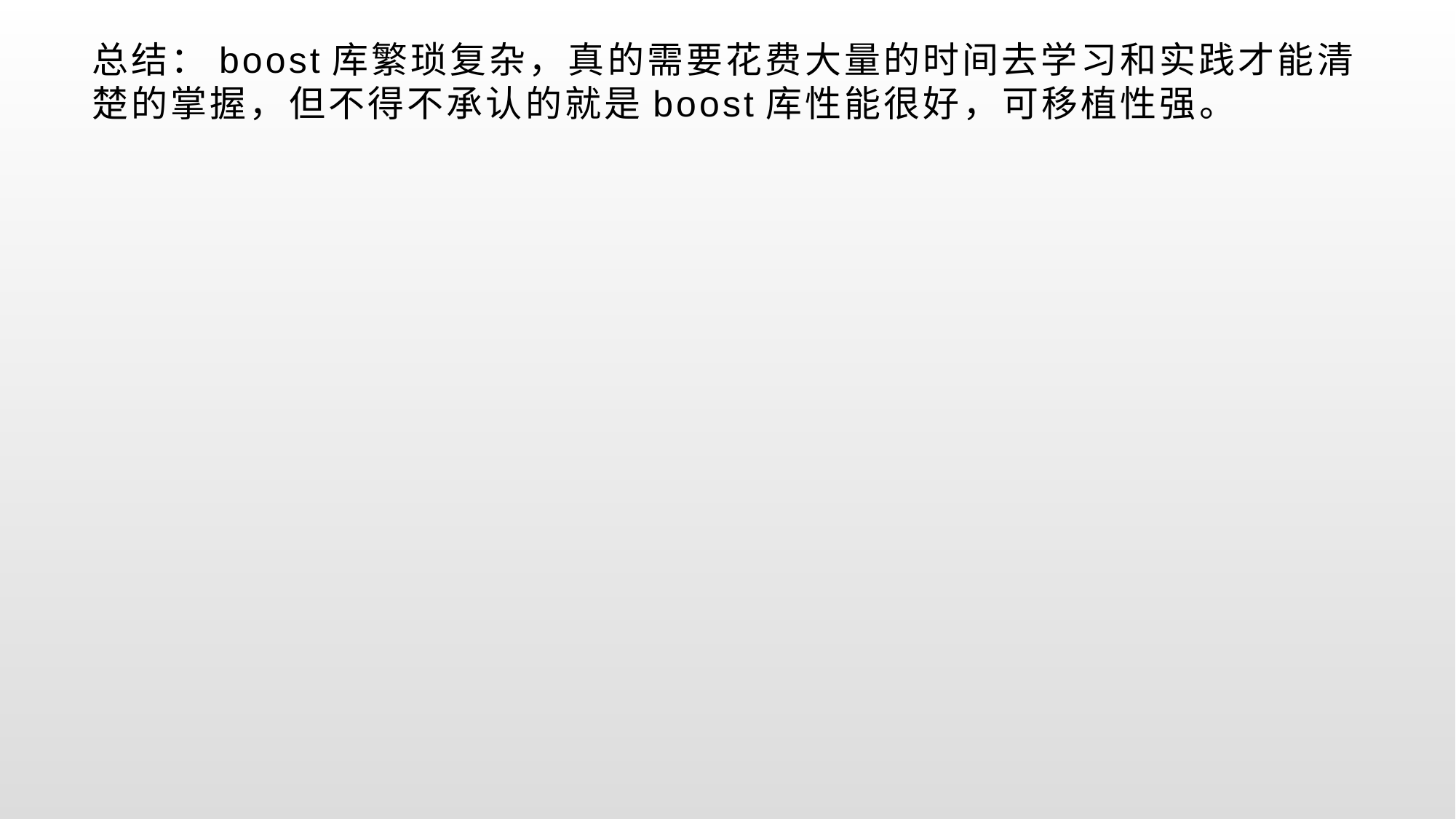

总结：boost库繁琐复杂，真的需要花费大量的时间去学习和实践才能清楚的掌握，但不得不承认的就是boost库性能很好，可移植性强。